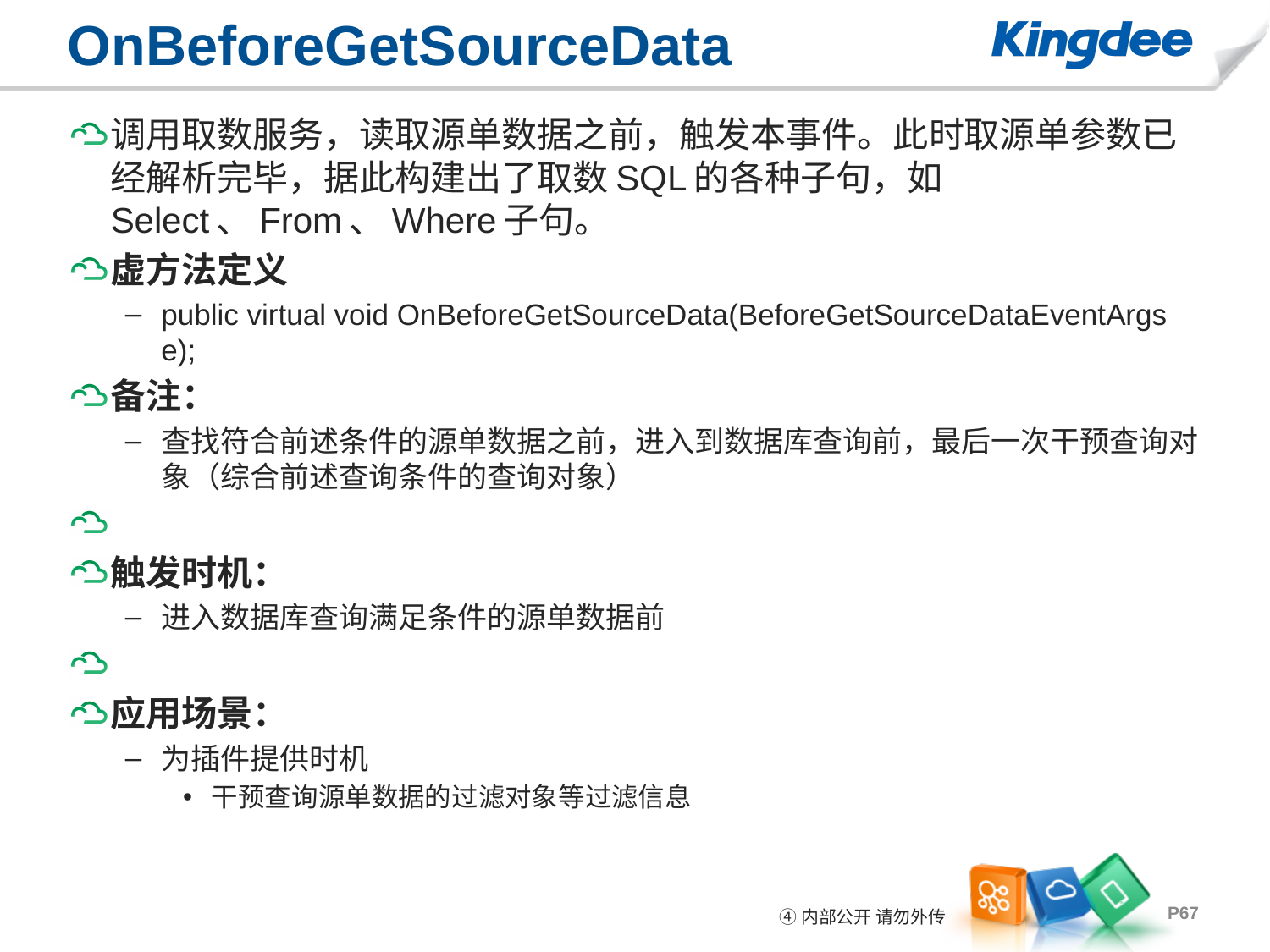

# OnBeforeGetSourceData
调用取数服务，读取源单数据之前，触发本事件。此时取源单参数已经解析完毕，据此构建出了取数SQL的各种子句，如Select、From、Where子句。
虚方法定义
public virtual void OnBeforeGetSourceData(BeforeGetSourceDataEventArgs e);
备注：
查找符合前述条件的源单数据之前，进入到数据库查询前，最后一次干预查询对象（综合前述查询条件的查询对象）

触发时机：
进入数据库查询满足条件的源单数据前

应用场景：
为插件提供时机
干预查询源单数据的过滤对象等过滤信息